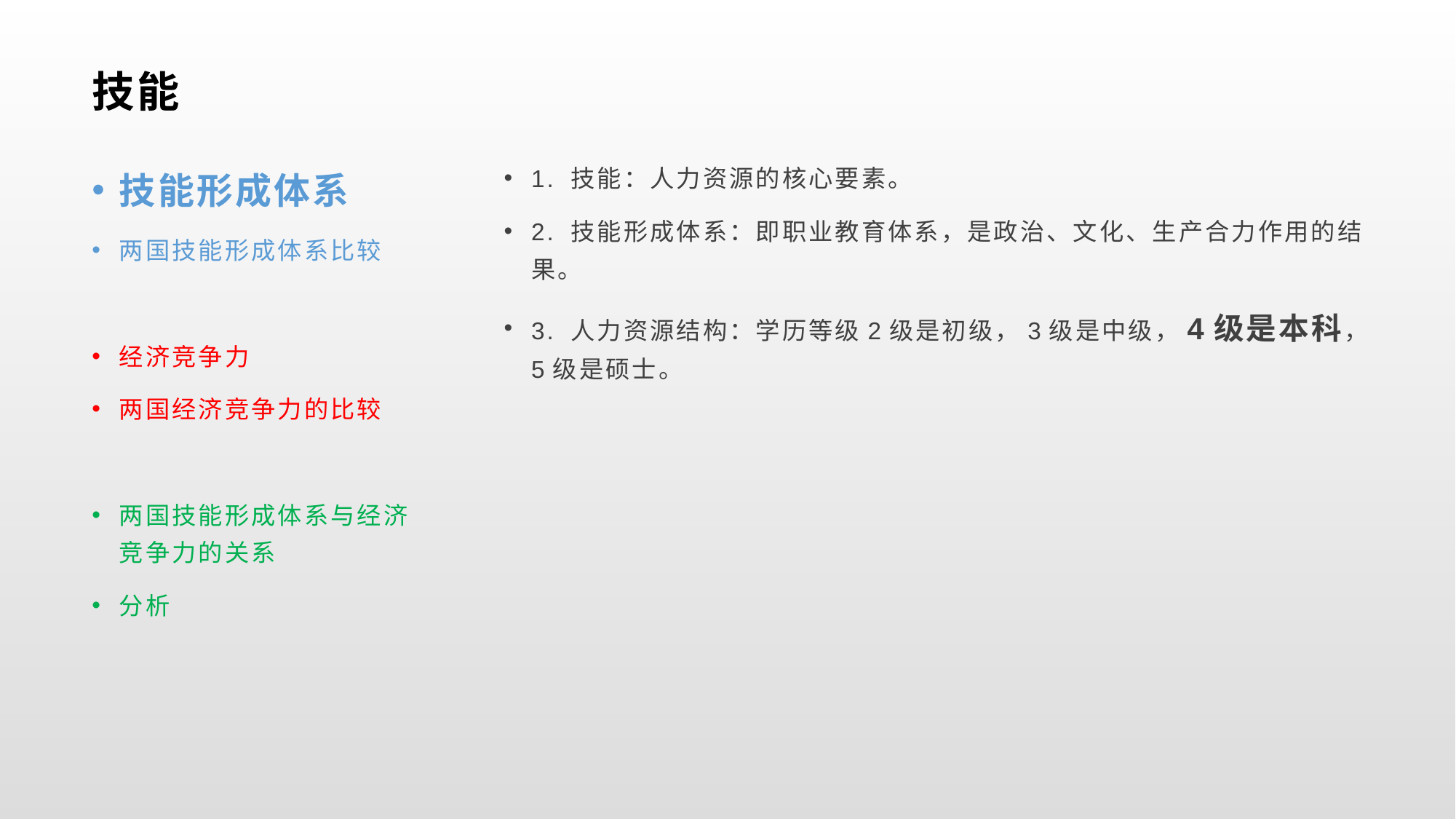

# 技能
技能形成体系
两国技能形成体系比较

经济竞争力
两国经济竞争力的比较

两国技能形成体系与经济竞争力的关系
分析
1. 技能：人力资源的核心要素。
2. 技能形成体系：即职业教育体系，是政治、文化、生产合力作用的结果。
3. 人力资源结构：学历等级2级是初级，3级是中级，4级是本科，5级是硕士。